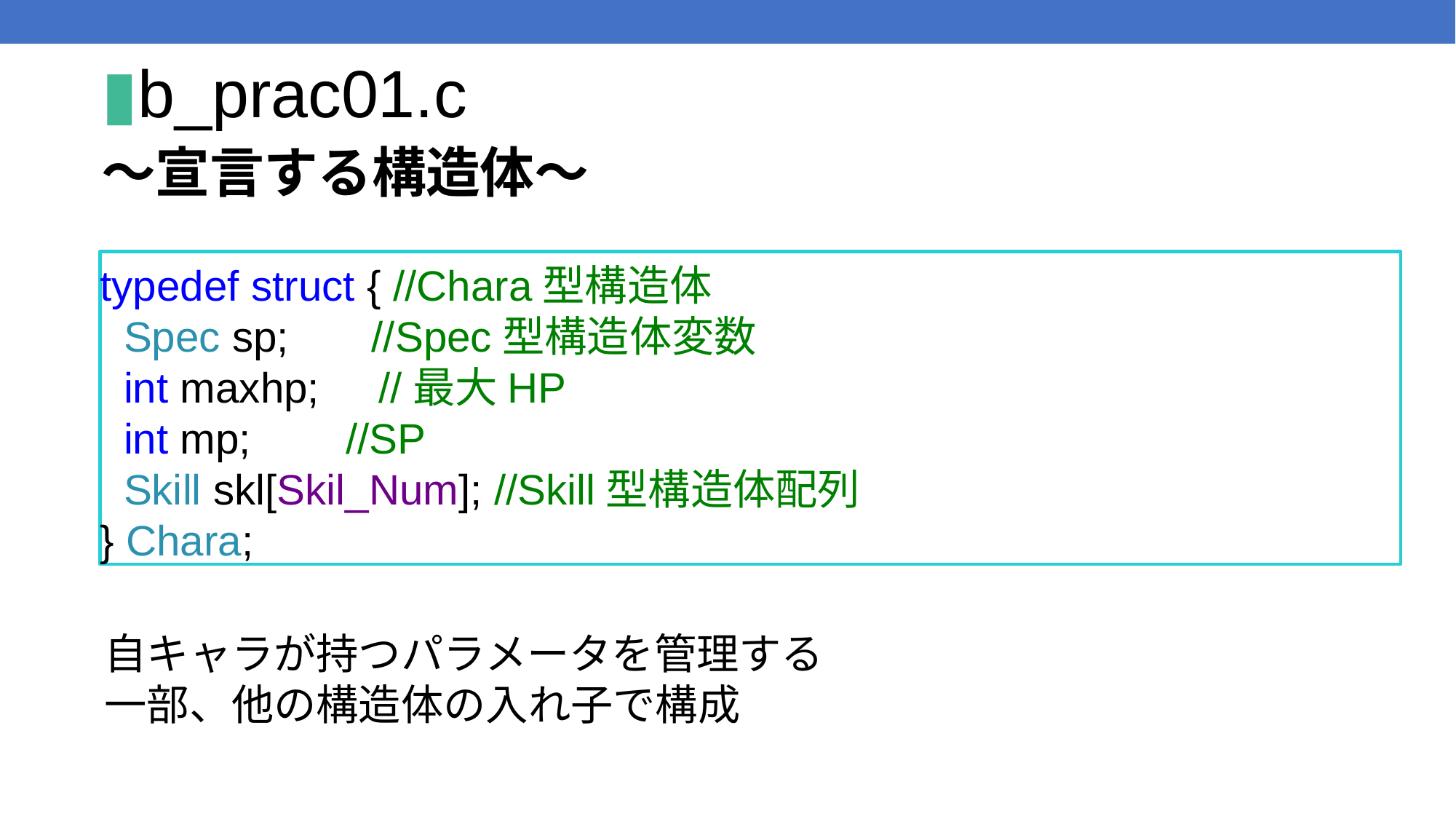

# ▮b_prac01.c
～宣言する構造体～
typedef struct { //Chara型構造体
  Spec sp;       //Spec型構造体変数
  int maxhp;     //最大HP
  int mp;        //SP
  Skill skl[Skil_Num]; //Skill型構造体配列
} Chara;
自キャラが持つパラメータを管理する
一部、他の構造体の入れ子で構成